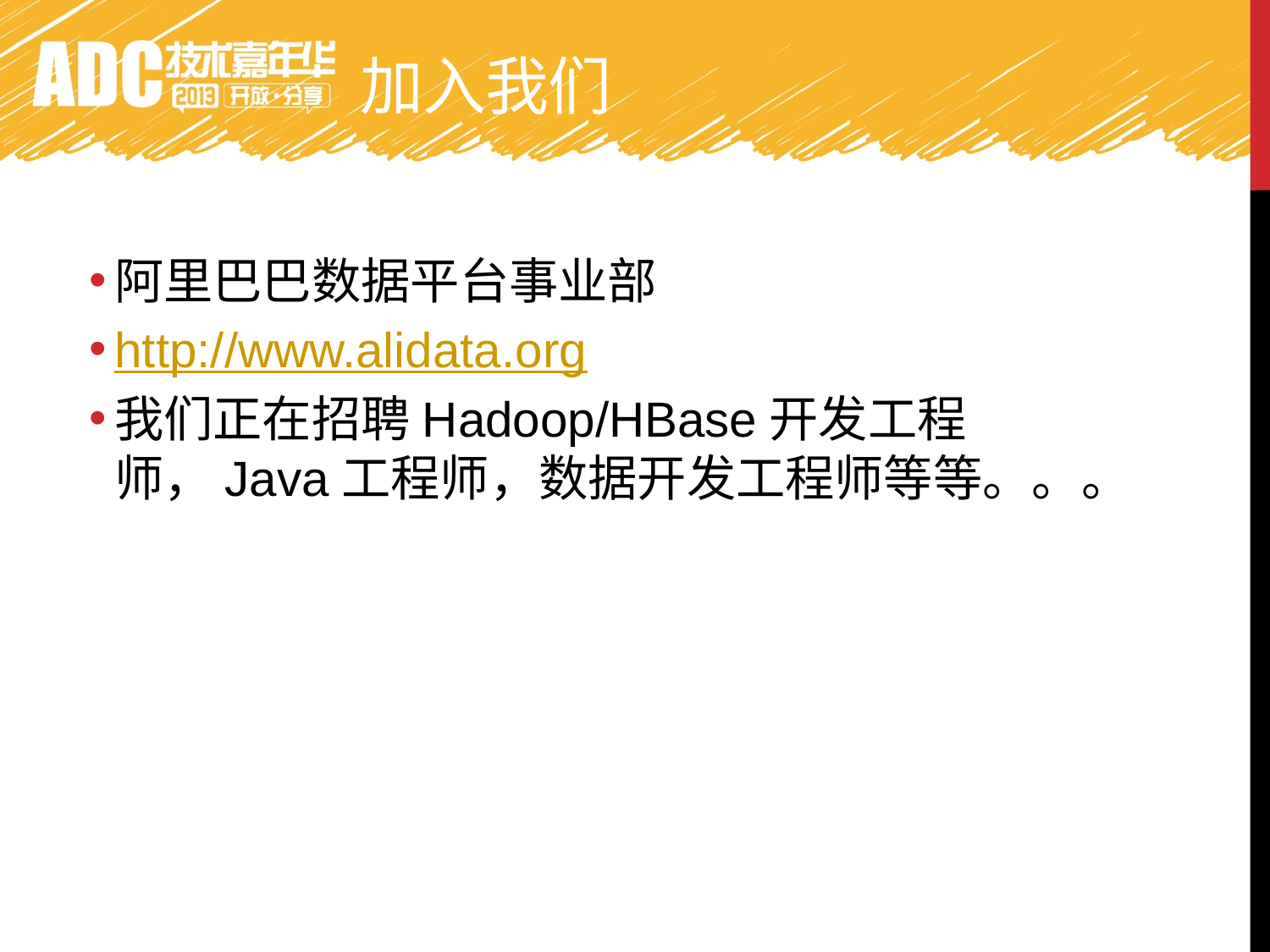

# 加入我们
阿里巴巴数据平台事业部
http://www.alidata.org
我们正在招聘Hadoop/HBase开发工程师，Java工程师，数据开发工程师等等。。。